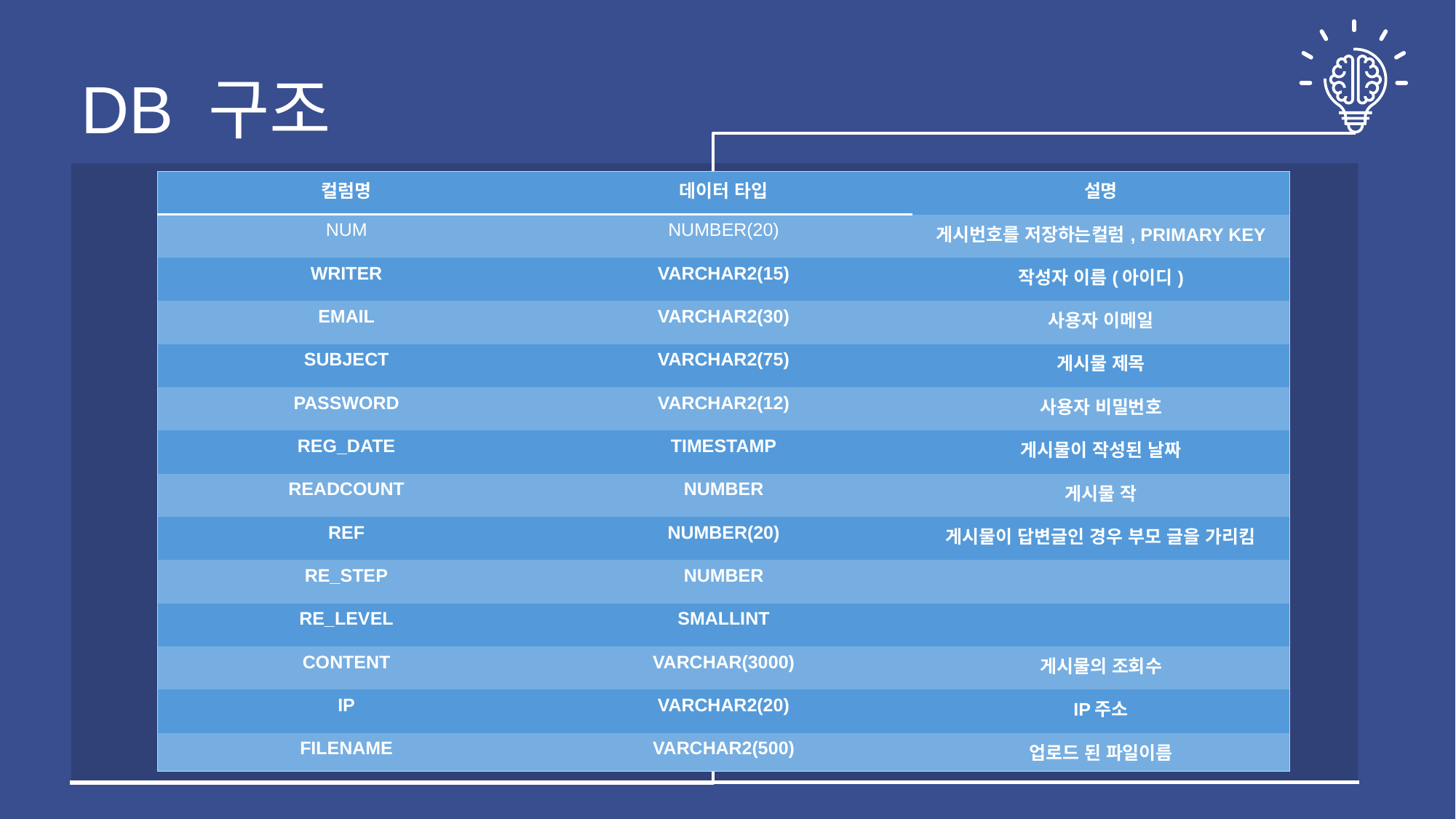

DB 구조
| 컬럼명 | 데이터 타입 | 설명 |
| --- | --- | --- |
| NUM | NUMBER(20) | 게시번호를 저장하는컬럼, PRIMARY KEY |
| WRITER | VARCHAR2(15) | 작성자 이름(아이디) |
| EMAIL | VARCHAR2(30) | 사용자 이메일 |
| SUBJECT | VARCHAR2(75) | 게시물 제목 |
| PASSWORD | VARCHAR2(12) | 사용자 비밀번호 |
| REG\_DATE | TIMESTAMP | 게시물이 작성된 날짜 |
| READCOUNT | NUMBER | 게시물 작 |
| REF | NUMBER(20) | 게시물이 답변글인 경우 부모 글을 가리킴 |
| RE\_STEP | NUMBER |  |
| RE\_LEVEL | SMALLINT |  |
| CONTENT | VARCHAR(3000) | 게시물의 조회수 |
| IP | VARCHAR2(20) | IP주소 |
| FILENAME | VARCHAR2(500) | 업로드 된 파일이름 |